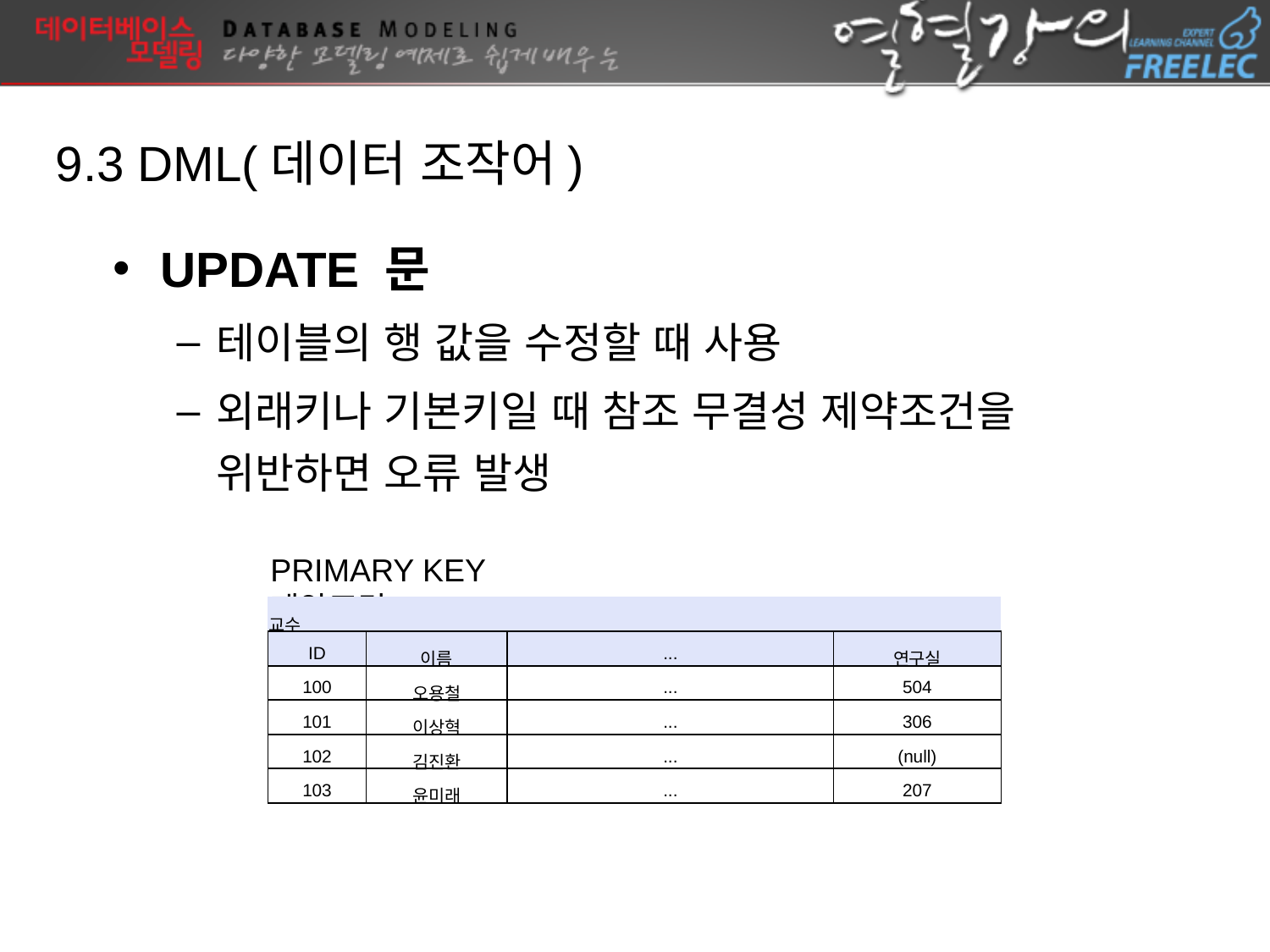

9.3 DML(데이터 조작어)
UPDATE 문
테이블의 행 값을 수정할 때 사용
외래키나 기본키일 때 참조 무결성 제약조건을
위반하면 오류 발생
PRIMARY KEY 제약조건
| 교수 |  |  |  |
| --- | --- | --- | --- |
| ID | 이름 | ... | 연구실 |
| 100 | 오용철 | ... | 504 |
| 101 | 이상혁 | ... | 306 |
| 102 | 김진환 | ... | (null) |
| 103 | 윤미래 | ... | 207 |